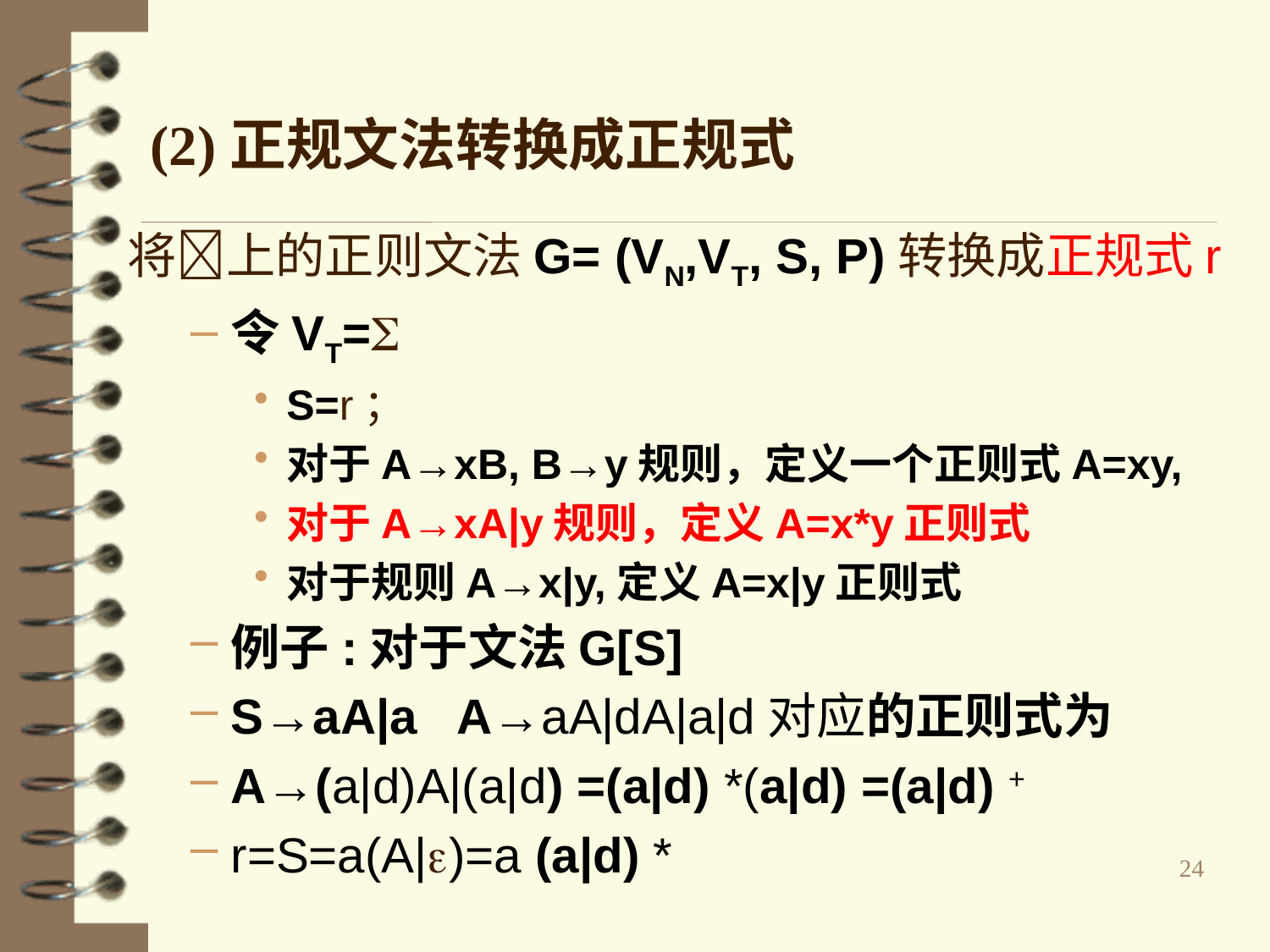

# (2)正规文法转换成正规式
将Σ上的正则文法G= (VN,VT, S, P)转换成正规式r
令VT=Σ
S=r；
对于A→xB, B→y规则，定义一个正则式A=xy,
对于A→xA|y规则，定义A=x*y正则式
对于规则A→x|y,定义A=x|y正则式
例子:对于文法G[S]
S→aA|a   A→aA|dA|a|d对应的正则式为
A→(a|d)A|(a|d) =(a|d) *(a|d) =(a|d) +
r=S=a(A|ε)=a (a|d) *
24